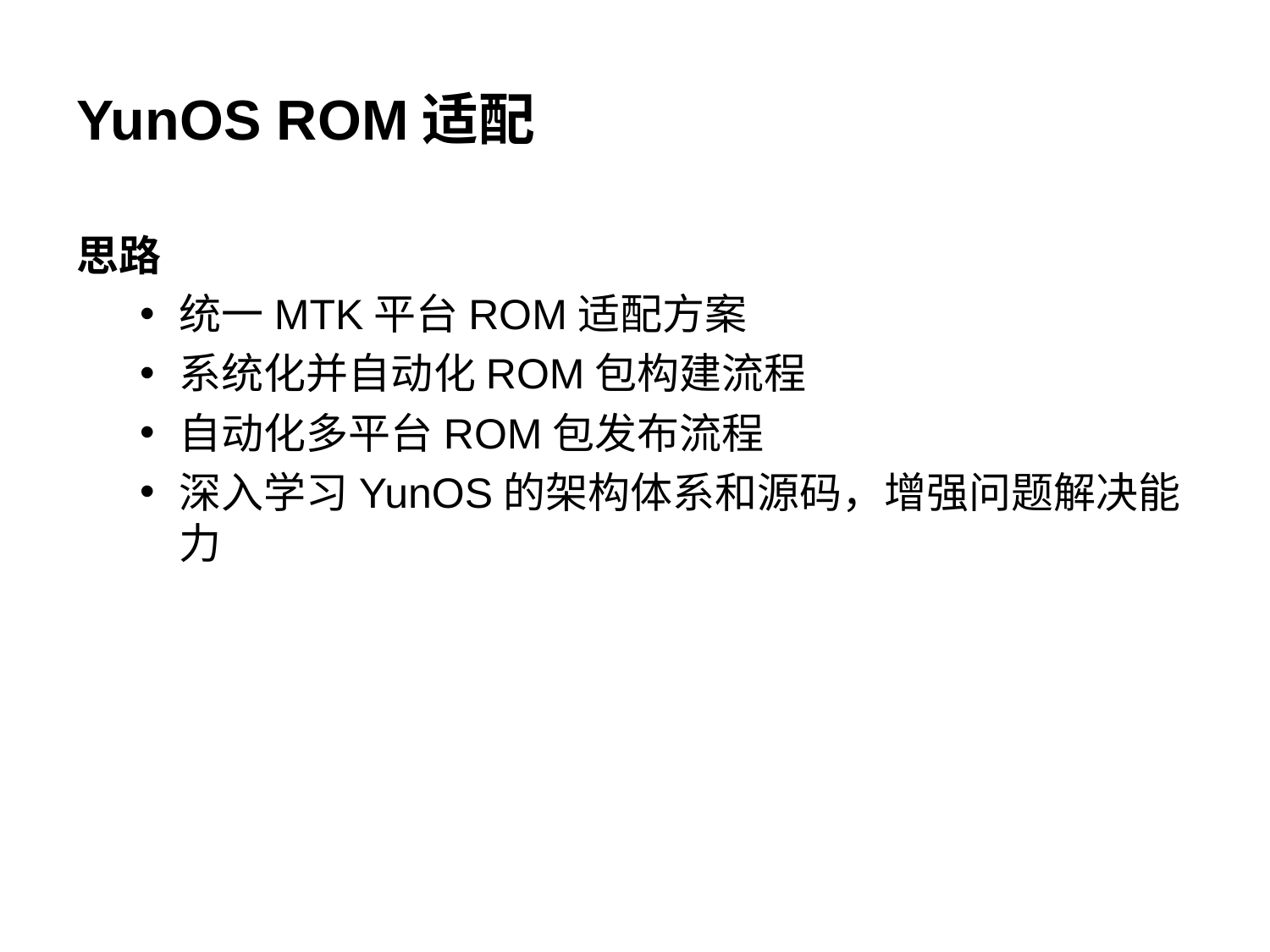

# YunOS ROM适配
思路
统一MTK平台ROM适配方案
系统化并自动化ROM包构建流程
自动化多平台ROM包发布流程
深入学习YunOS的架构体系和源码，增强问题解决能力